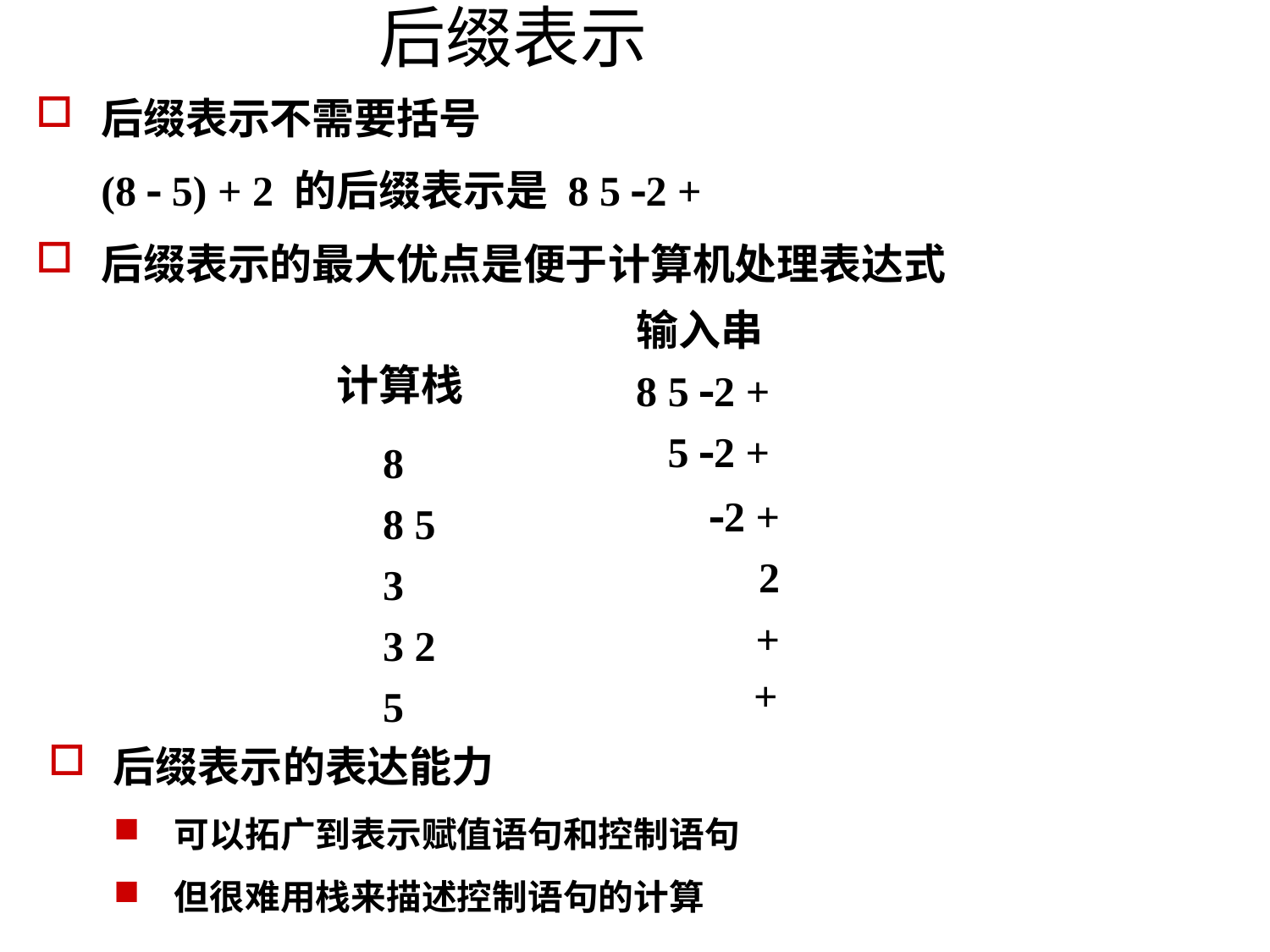

# 后缀表示
后缀表示不需要括号
(8 − 5) + 2 的后缀表示是 8 5 −2 +
后缀表示的最大优点是便于计算机处理表达式
输入串
8 5 −2 +
5 −2 +
−2 +  2 +
+
计算栈
8
8 5
3
3 2
5
后缀表示的表达能力
可以拓广到表示赋值语句和控制语句
但很难用栈来描述控制语句的计算
4